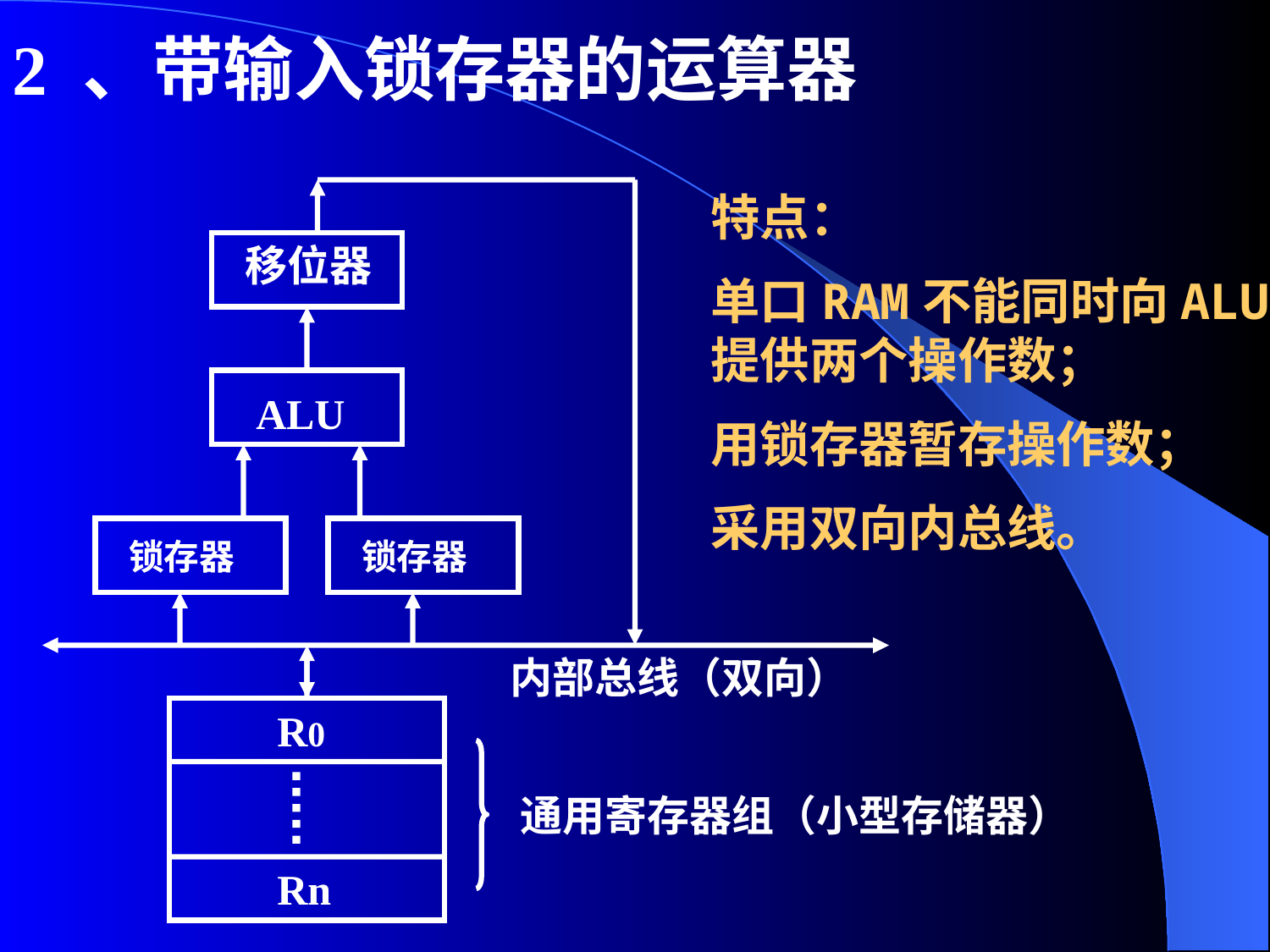

2 、带输入锁存器的运算器

移位器

ALU

锁存器
锁存器

内部总线（双向）

R0

通用寄存器组（小型存储器）

Rn
特点：
单口RAM不能同时向ALU提供两个操作数；
用锁存器暂存操作数；
采用双向内总线。